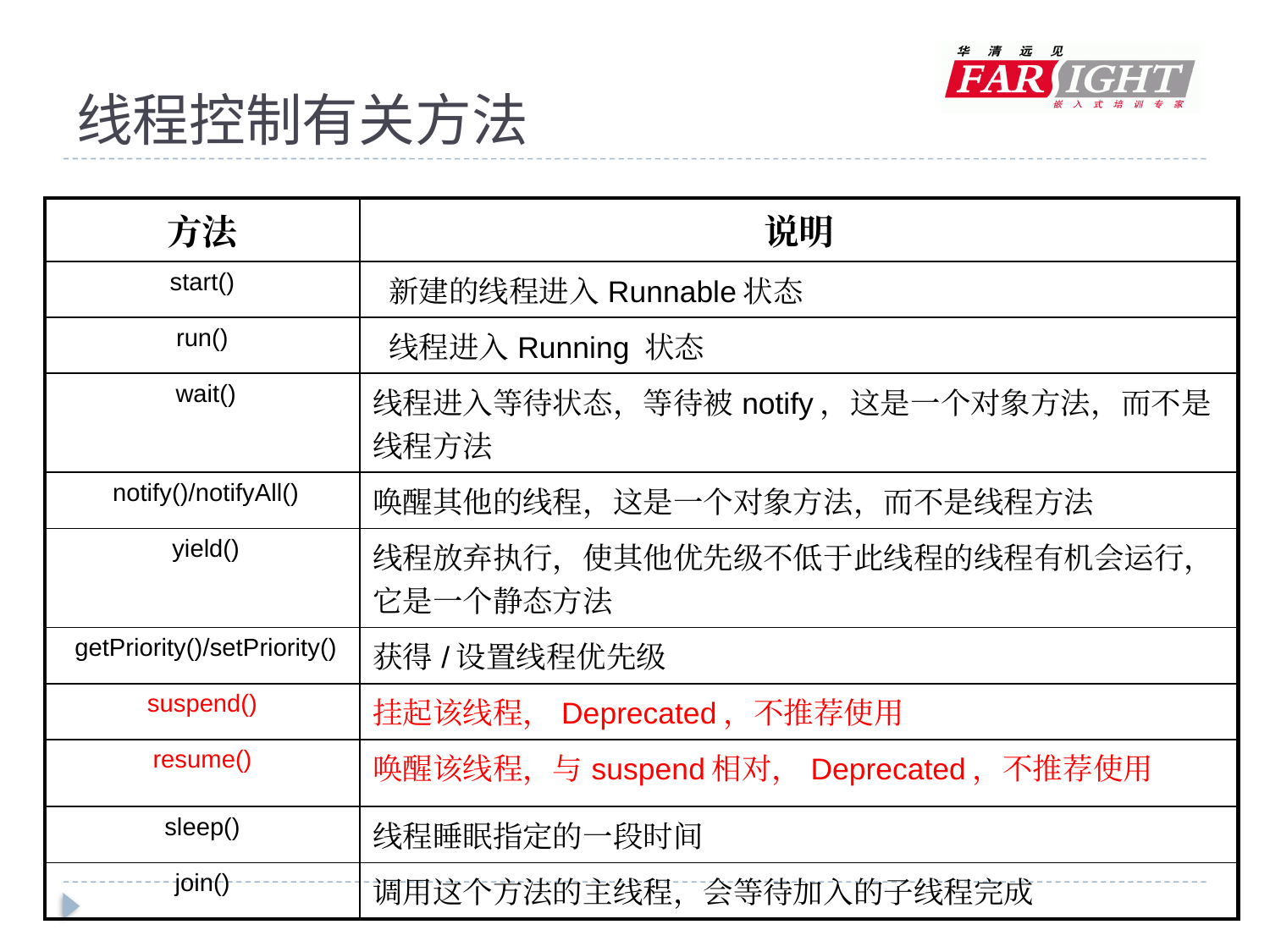

# 线程控制有关方法
| 方法 | 说明 |
| --- | --- |
| start() | 新建的线程进入Runnable状态 |
| run() | 线程进入Running 状态 |
| wait() | 线程进入等待状态，等待被notify，这是一个对象方法，而不是线程方法 |
| notify()/notifyAll() | 唤醒其他的线程，这是一个对象方法，而不是线程方法 |
| yield() | 线程放弃执行，使其他优先级不低于此线程的线程有机会运行，它是一个静态方法 |
| getPriority()/setPriority() | 获得/设置线程优先级 |
| suspend() | 挂起该线程，Deprecated，不推荐使用 |
| resume() | 唤醒该线程，与suspend相对，Deprecated，不推荐使用 |
| sleep() | 线程睡眠指定的一段时间 |
| join() | 调用这个方法的主线程，会等待加入的子线程完成 |